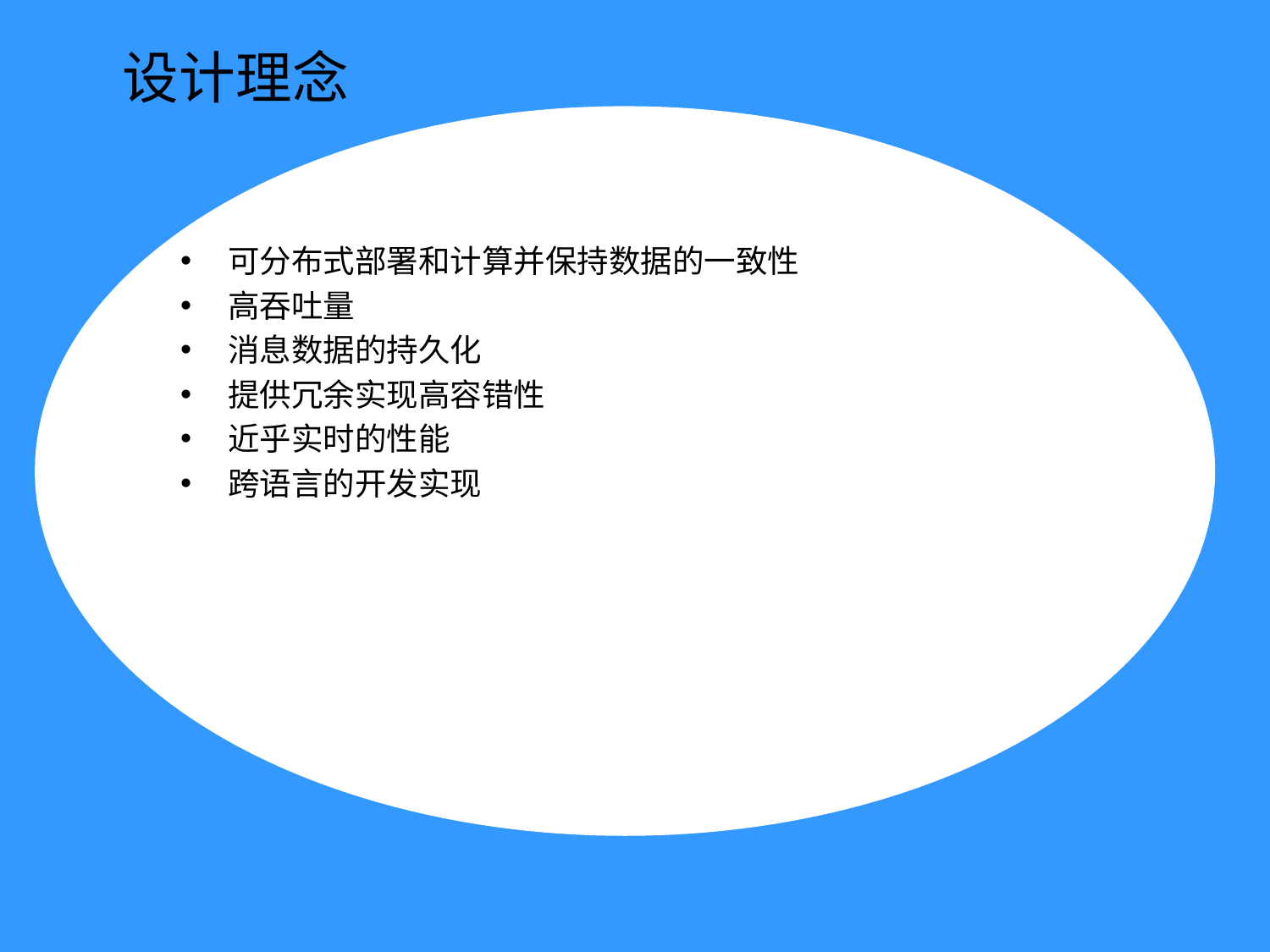

# 设计理念
可分布式部署和计算并保持数据的一致性
高吞吐量
消息数据的持久化
提供冗余实现高容错性
近乎实时的性能
跨语言的开发实现